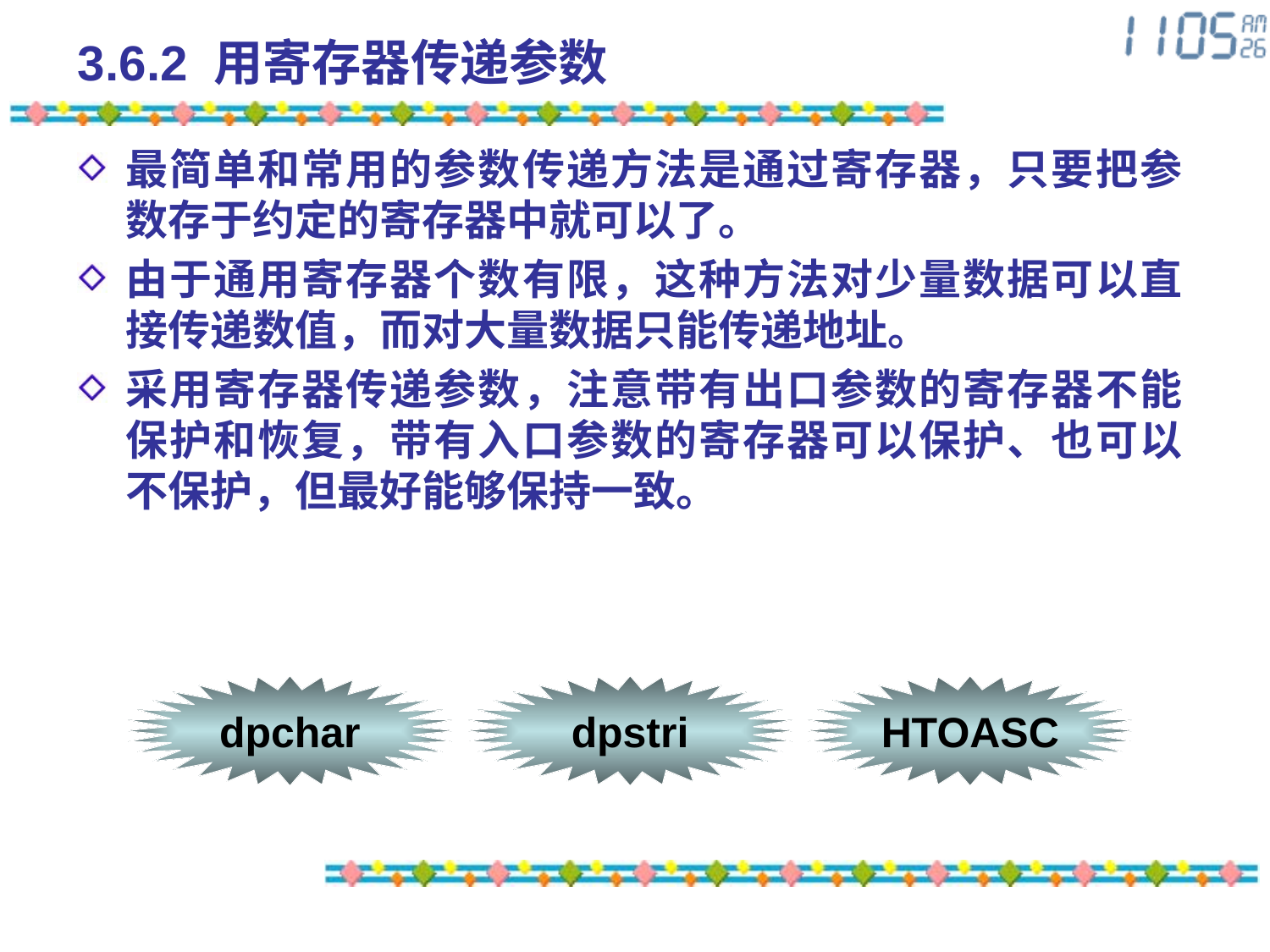

# 3.6.2 用寄存器传递参数
最简单和常用的参数传递方法是通过寄存器，只要把参数存于约定的寄存器中就可以了。
由于通用寄存器个数有限，这种方法对少量数据可以直接传递数值，而对大量数据只能传递地址。
采用寄存器传递参数，注意带有出口参数的寄存器不能保护和恢复，带有入口参数的寄存器可以保护、也可以不保护，但最好能够保持一致。
dpchar
dpstri
HTOASC